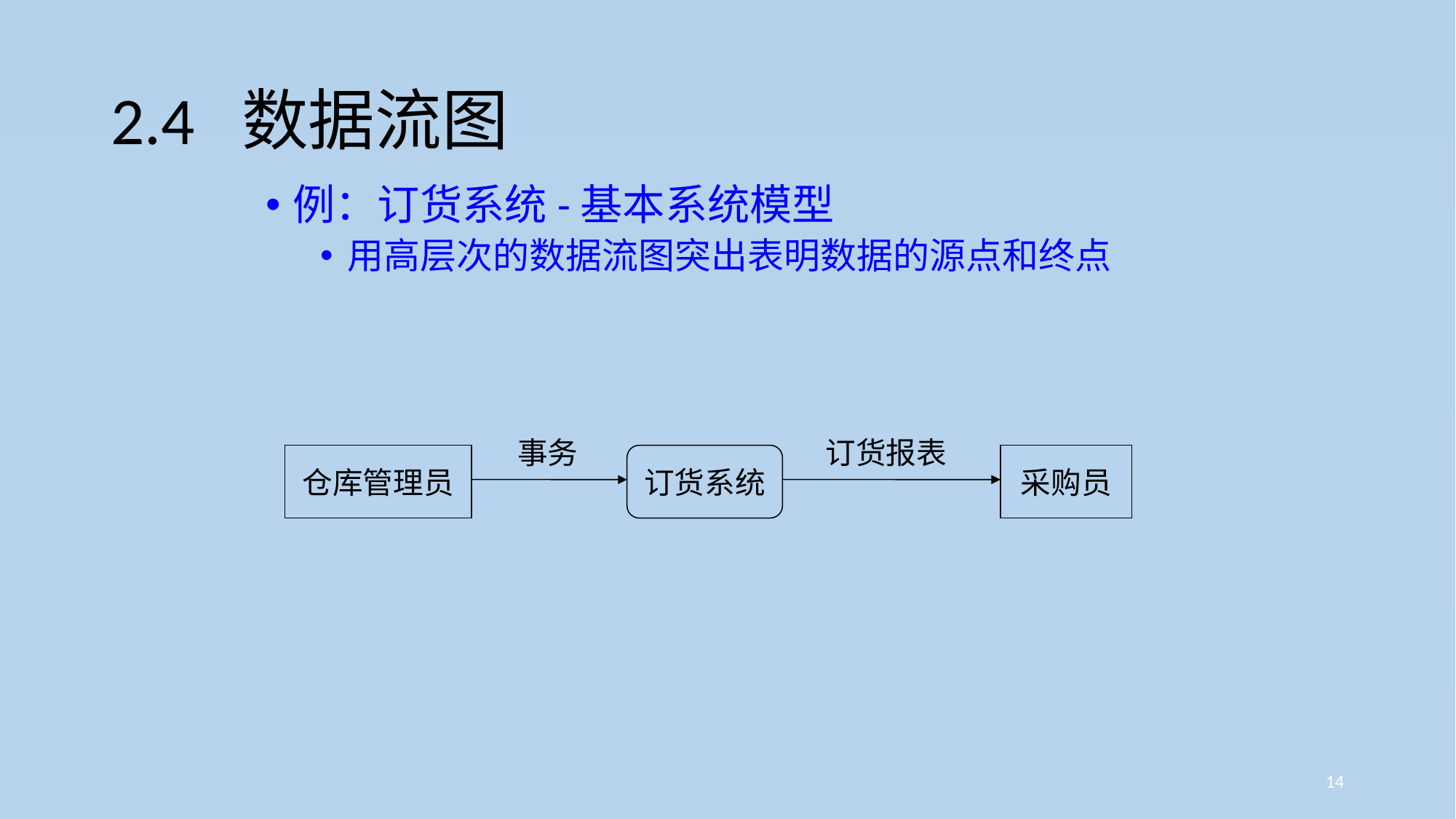

# 2.4  数据流图
例：订货系统-基本系统模型
用高层次的数据流图突出表明数据的源点和终点
事务
订货报表
仓库管理员
订货系统
采购员

14